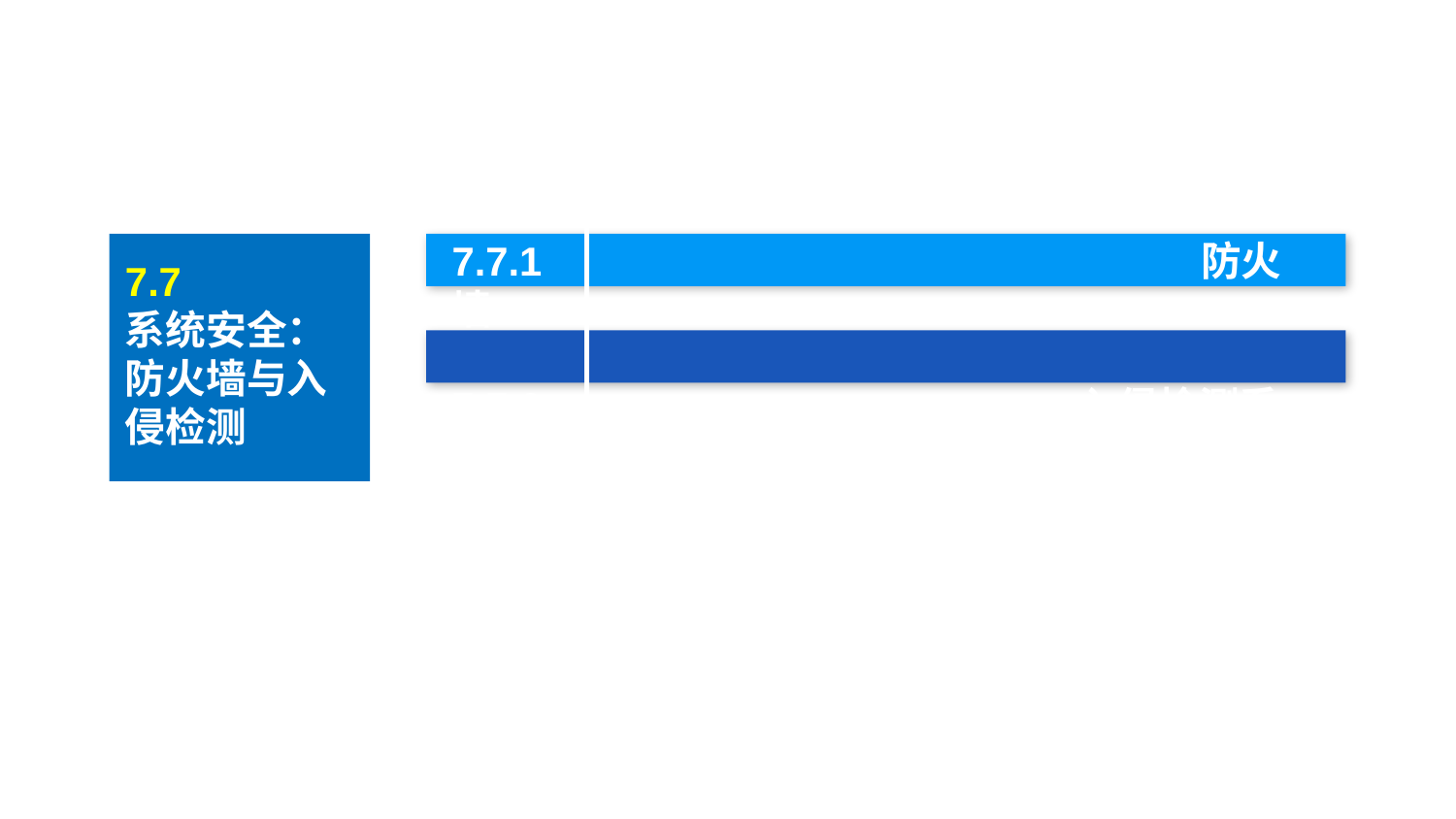

7.7.1 					 防火墙

7.7.2 				   入侵检测系统

7.7
系统安全：防火墙与入侵检测

109